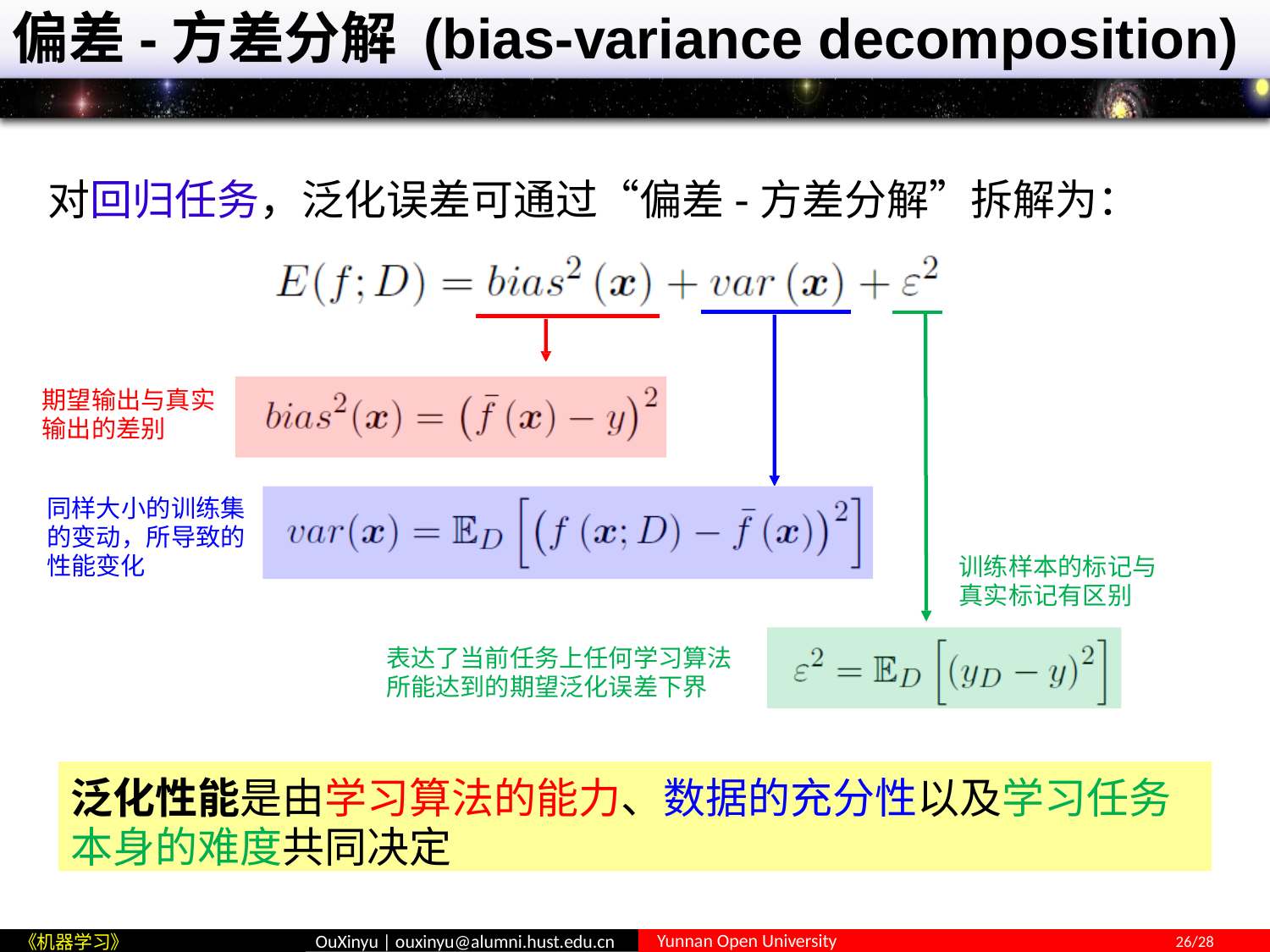

# 偏差-方差分解 (bias-variance decomposition)
对回归任务，泛化误差可通过“偏差-方差分解”拆解为：

期望输出与真实 输出的差别

同样大小的训练集 的变动，所导致的 性能变化
训练样本的标记与 真实标记有区别

表达了当前任务上任何学习算法 所能达到的期望泛化误差下界
泛化性能是由学习算法的能力、数据的充分性以及学习任务 本身的难度共同决定